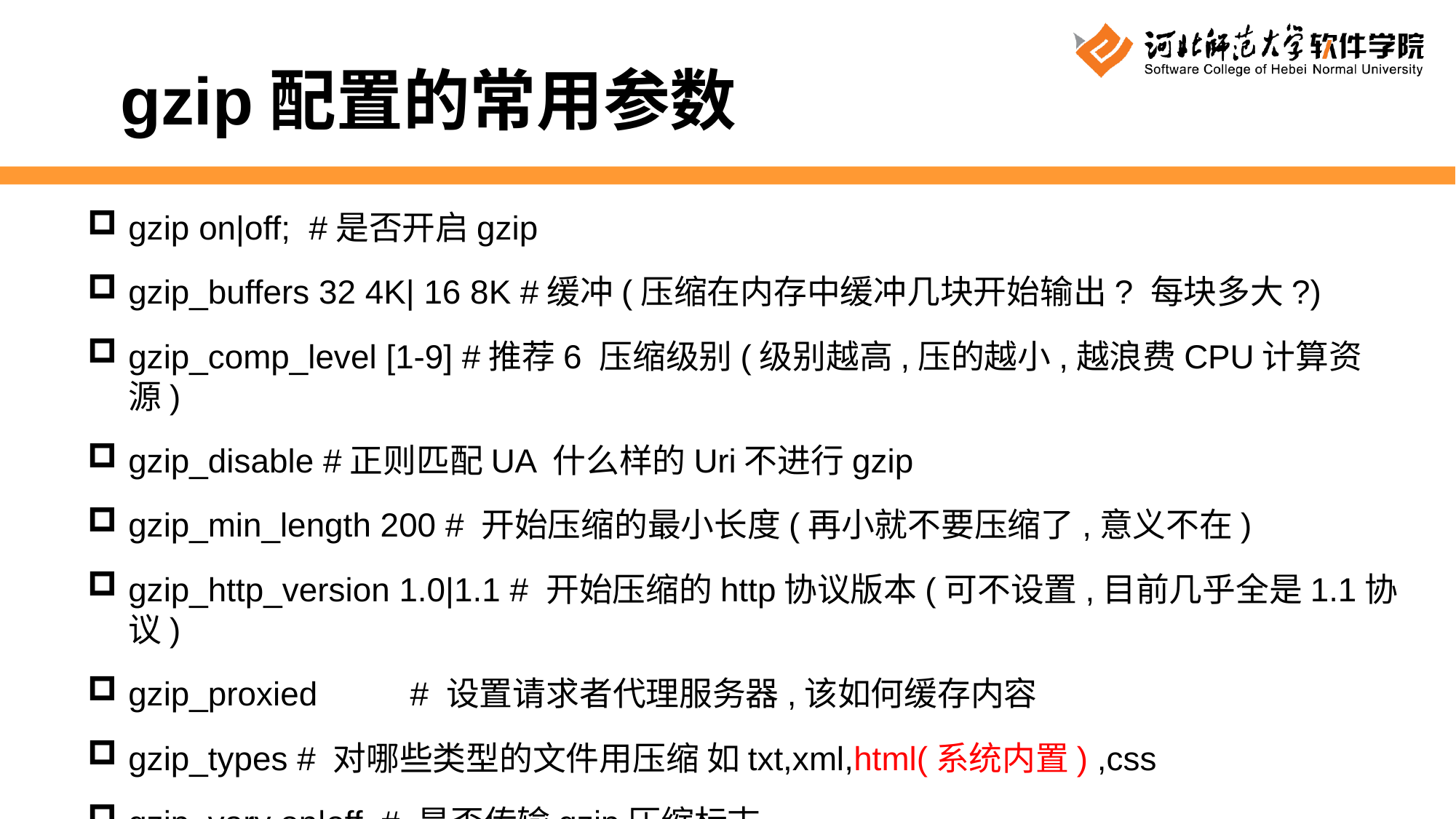

gzip配置的常用参数
gzip on|off;  #是否开启gzip
gzip_buffers 32 4K| 16 8K #缓冲(压缩在内存中缓冲几块开始输出? 每块多大?)
gzip_comp_level [1-9] #推荐6 压缩级别(级别越高,压的越小,越浪费CPU计算资源)
gzip_disable #正则匹配UA 什么样的Uri不进行gzip
gzip_min_length 200 # 开始压缩的最小长度(再小就不要压缩了,意义不在)
gzip_http_version 1.0|1.1 # 开始压缩的http协议版本(可不设置,目前几乎全是1.1协议)
gzip_proxied          # 设置请求者代理服务器,该如何缓存内容
gzip_types # 对哪些类型的文件用压缩 如txt,xml,html(系统内置) ,css
gzip_vary on|off  # 是否传输gzip压缩标志